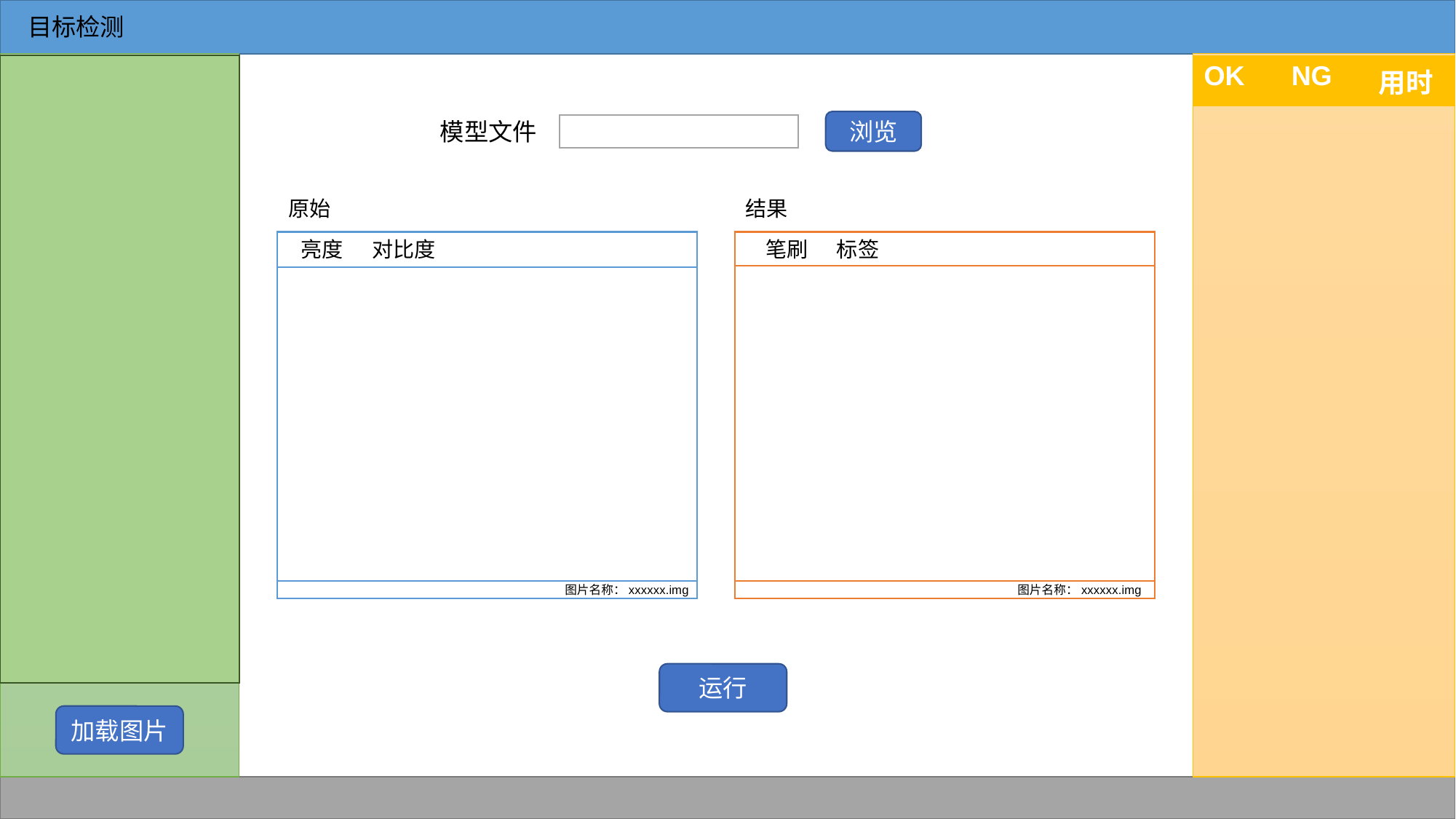

目标检测

| OK | NG | 用时 |
| --- | --- | --- |
浏览
模型文件

原始
结果
亮度
对比度

图片名称：xxxxxx.img
笔刷
标签

图片名称：xxxxxx.img
运行
加载图片